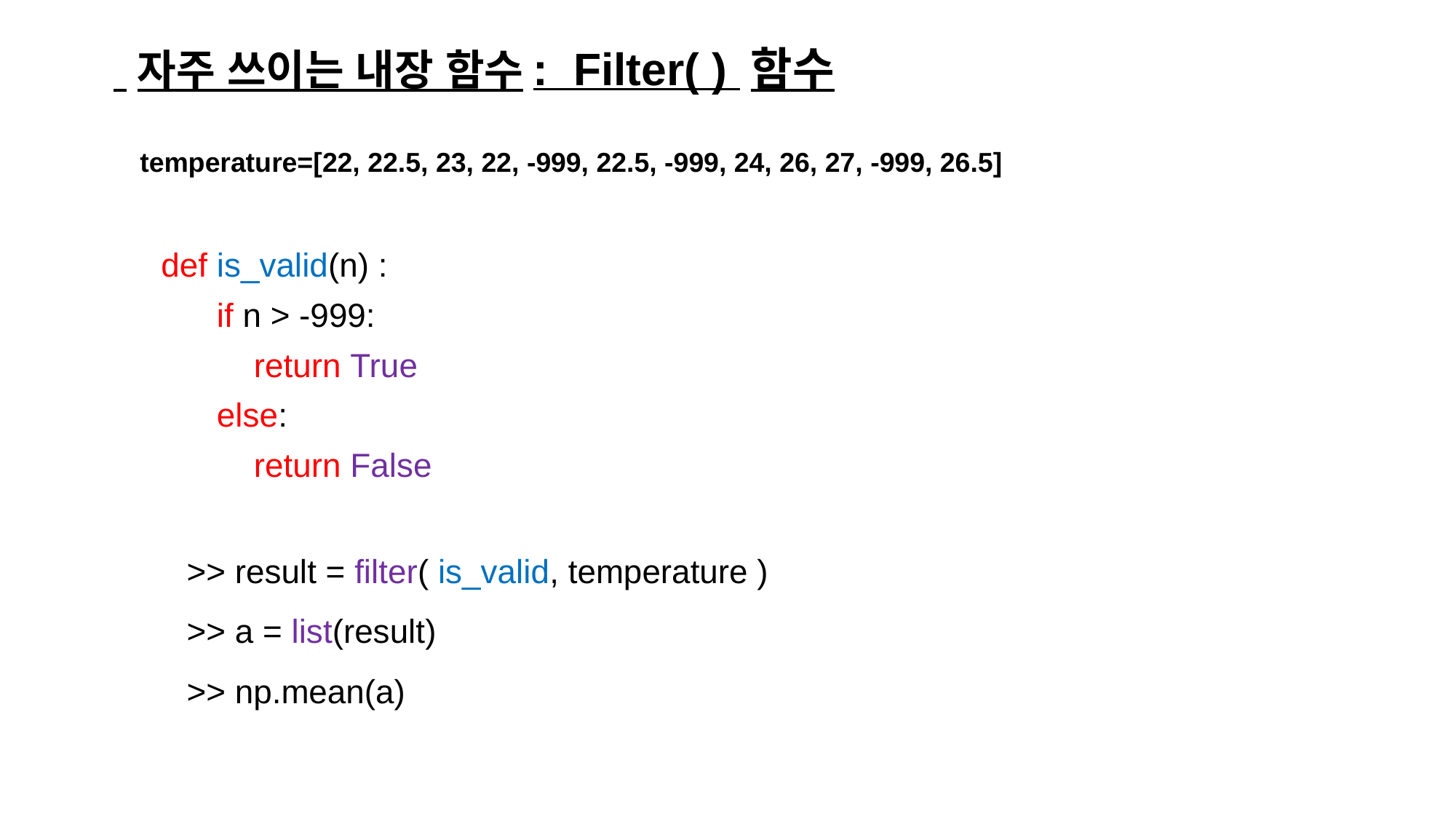

# 자주 쓰이는 내장 함수:  Filter( ) 함수
temperature=[22, 22.5, 23, 22, -999, 22.5, -999, 24, 26, 27, -999, 26.5]
def is_valid(n) :
      if n > -999:
          return True
      else:
          return False
>> result = filter( is_valid, temperature )
>> a = list(result)
>> np.mean(a)